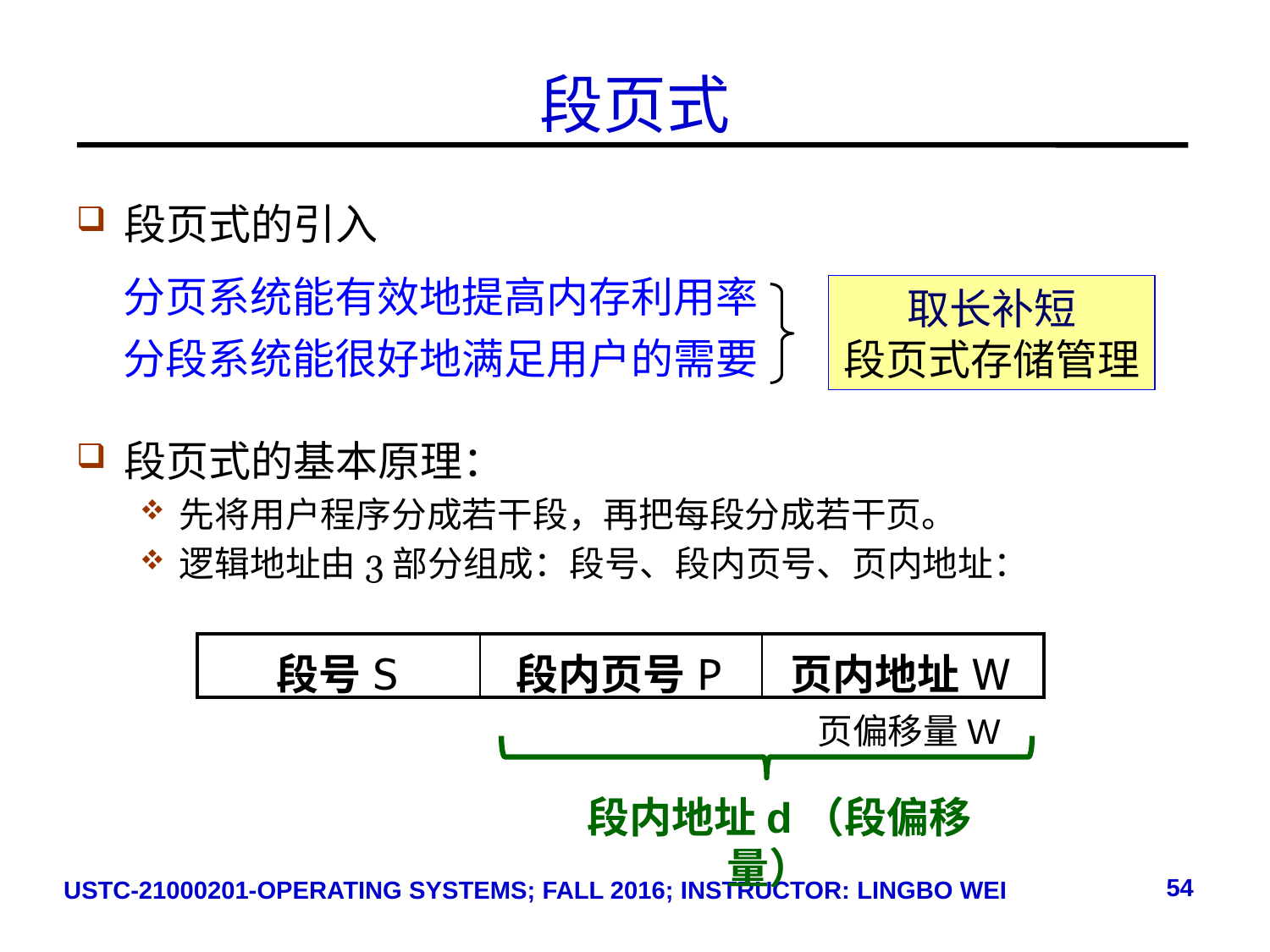

# 段页式
段页式的引入

段页式的基本原理：
先将用户程序分成若干段，再把每段分成若干页。
逻辑地址由3部分组成：段号、段内页号、页内地址：

分页系统能有效地提高内存利用率
分段系统能很好地满足用户的需要
取长补短
段页式存储管理

| 段号S | 段内页号P | 页内地址W |
| --- | --- | --- |
 页偏移量W

 段内地址d（段偏移量）
54
USTC-21000201-OPERATING SYSTEMS; FALL 2016; INSTRUCTOR: LINGBO WEI